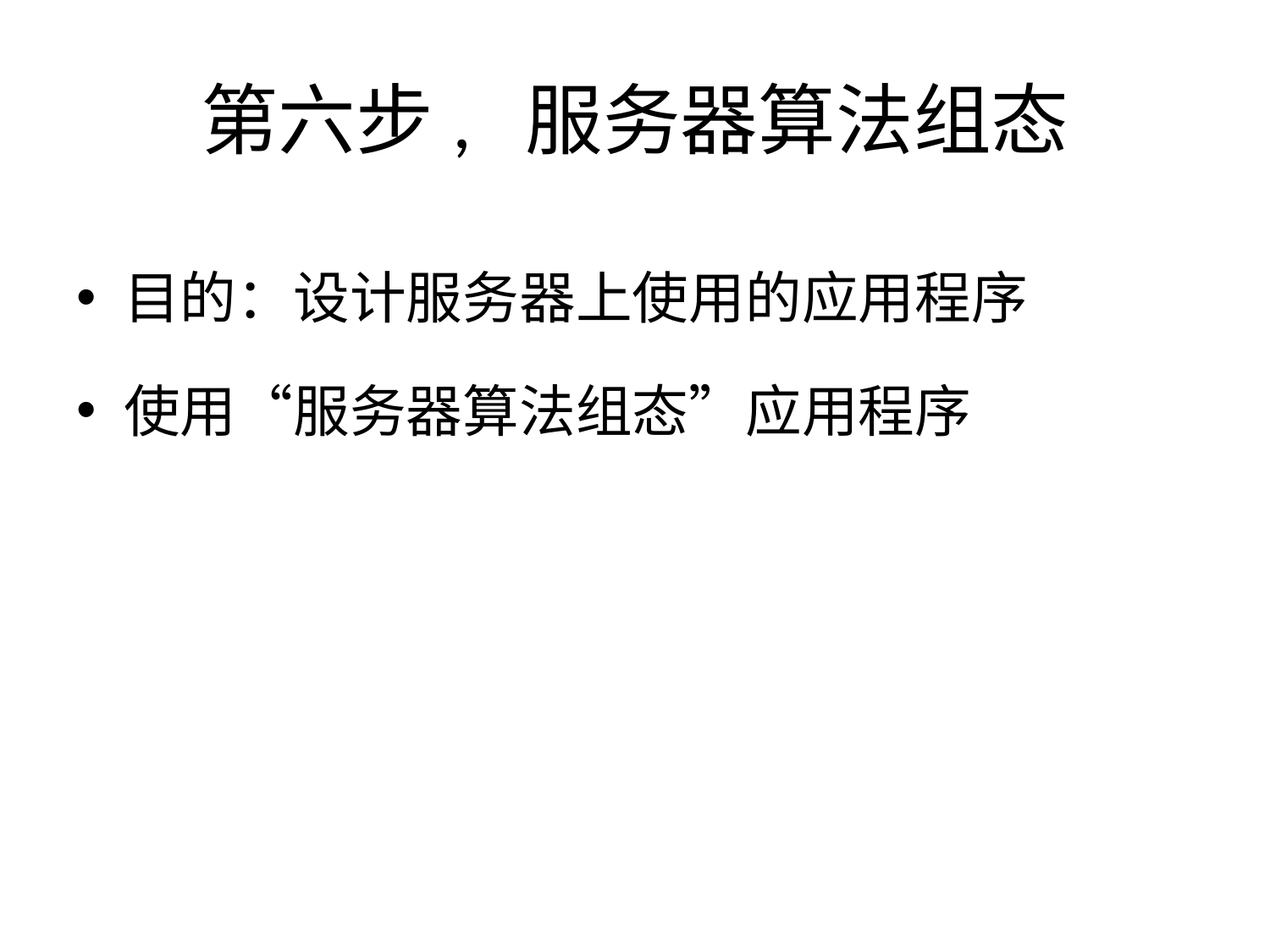

# 第六步,  服务器算法组态
目的：设计服务器上使用的应用程序
使用“服务器算法组态”应用程序